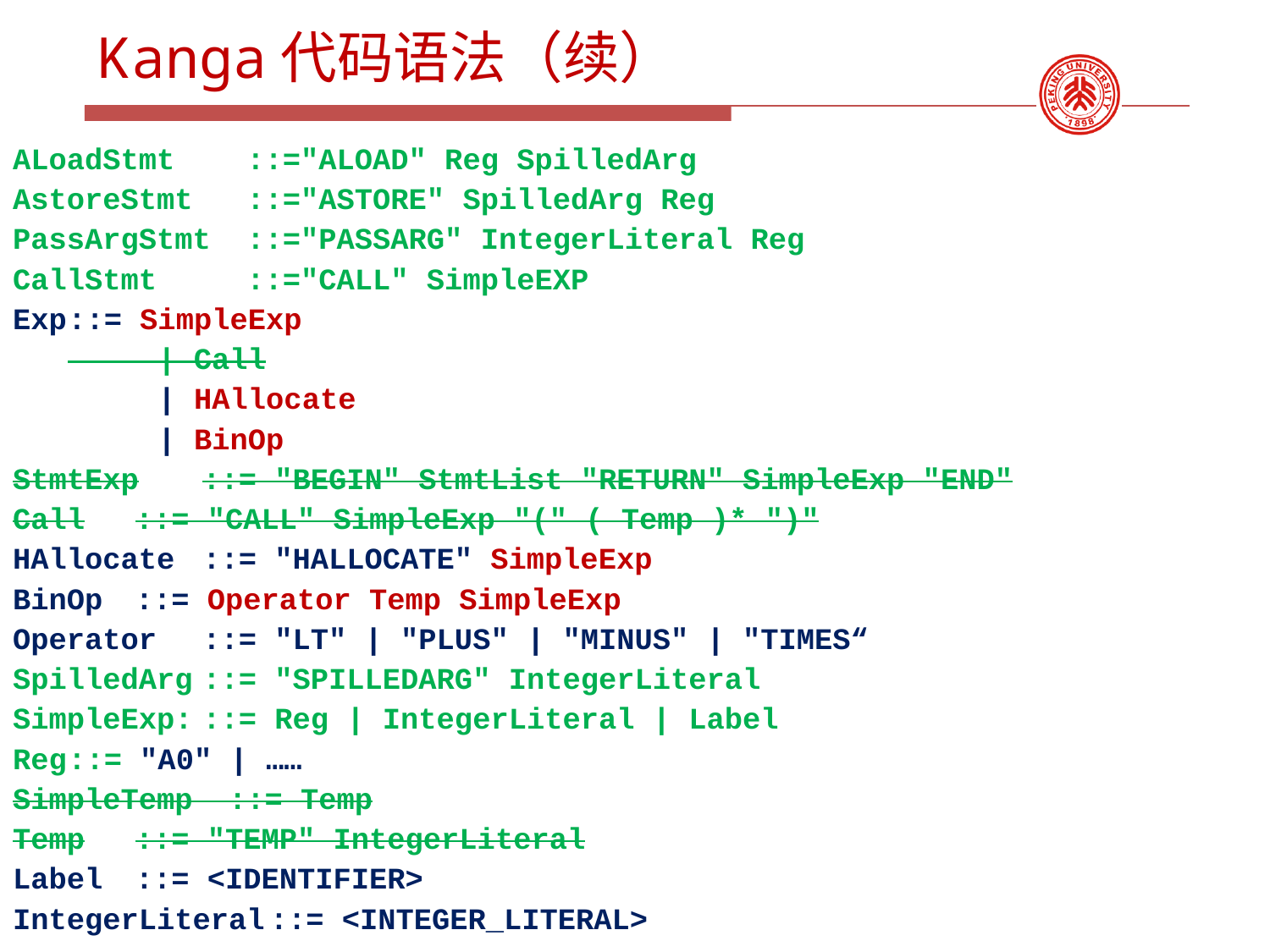

# Kanga代码语法（续）
ALoadStmt    ::="ALOAD" Reg SpilledArg
AstoreStmt   ::="ASTORE" SpilledArg Reg
PassArgStmt  ::="PASSARG" IntegerLiteral Reg
CallStmt     ::="CALL" SimpleEXP
Exp			::= SimpleExp
			     | Call
			     | HAllocate
			     | BinOp
StmtExp	::= "BEGIN" StmtList "RETURN" SimpleExp "END"
Call		::= "CALL" SimpleExp "(" ( Temp )* ")"
HAllocate	::= "HALLOCATE" SimpleExp
BinOp		::= Operator Temp SimpleExp
Operator	::= "LT" | "PLUS" | "MINUS" | "TIMES“
SpilledArg	::= "SPILLEDARG" IntegerLiteral
SimpleExp:	::= Reg | IntegerLiteral | Label
Reg			::= "A0" | ……
SimpleTemp  ::= Temp
Temp		::= "TEMP" IntegerLiteral
Label		::= <IDENTIFIER>
IntegerLiteral	::= <INTEGER_LITERAL>